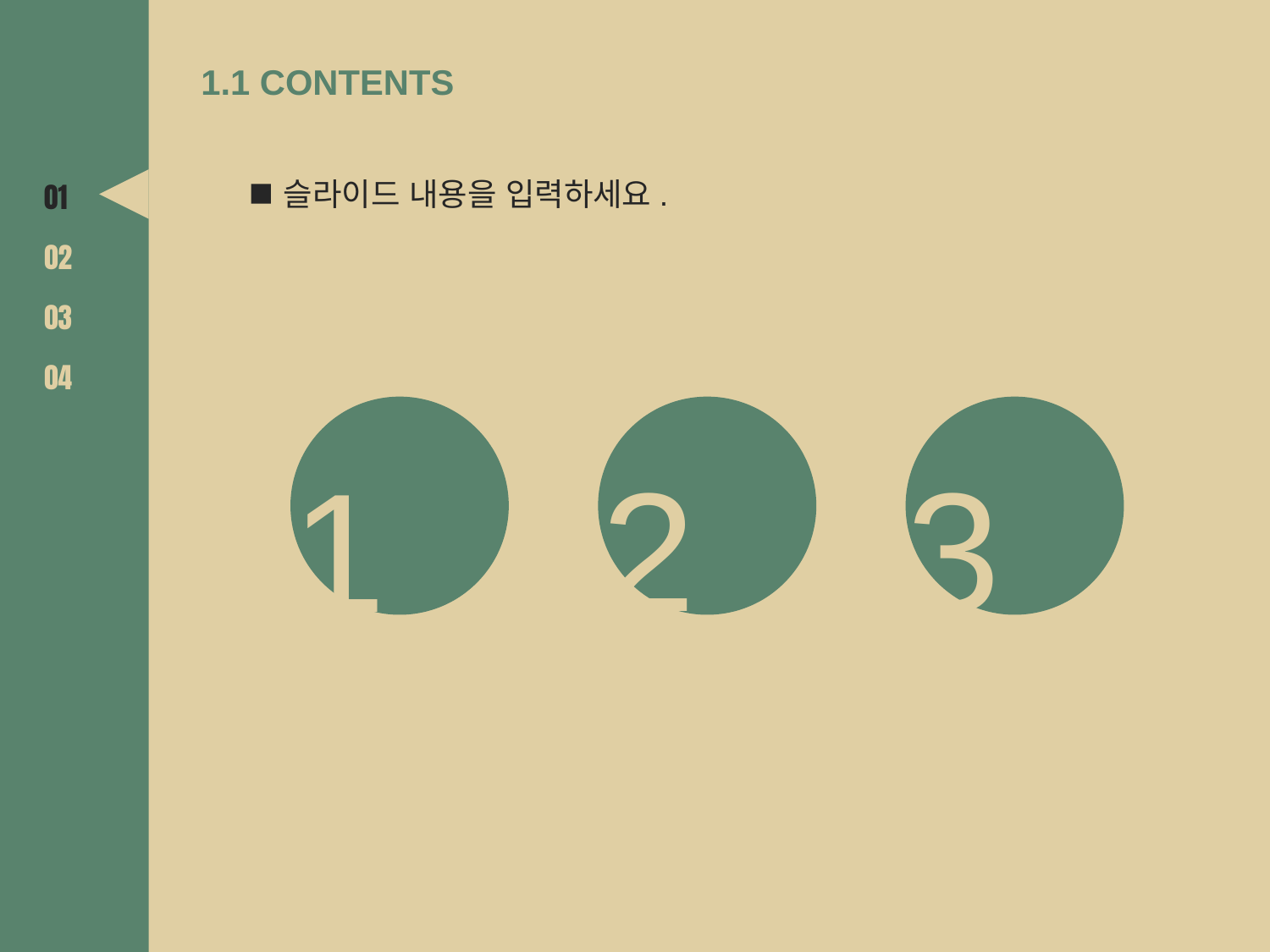

1.1 CONTENTS
슬라이드 내용을 입력하세요.

01

02
03
04

2
3
1